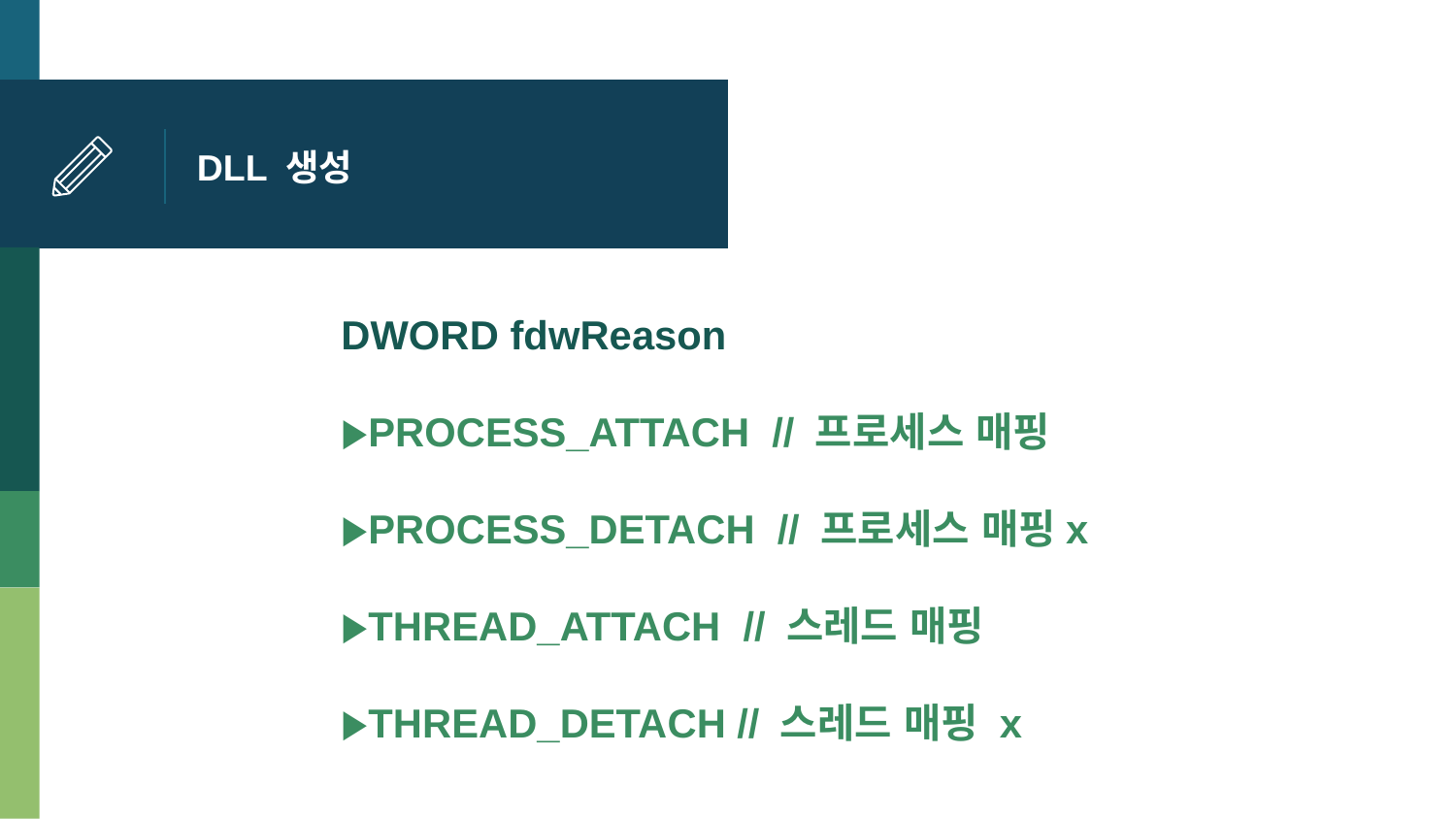

# DLL 생성

DWORD fdwReason

▶PROCESS_ATTACH  // 프로세스 매핑

▶PROCESS_DETACH  // 프로세스 매핑x

▶THREAD_ATTACH  // 스레드 매핑

▶THREAD_DETACH // 스레드 매핑 x